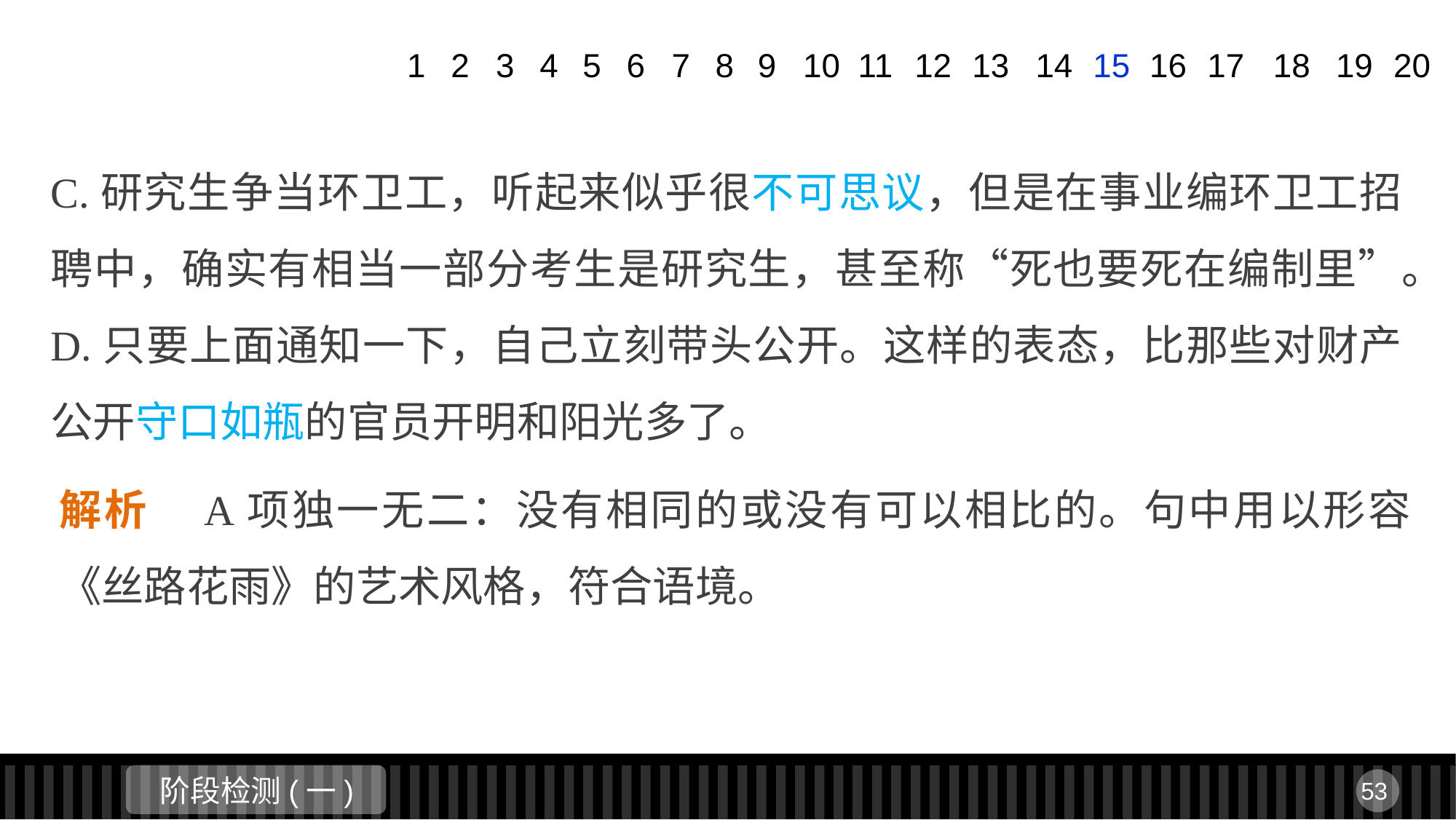

1
2
3
4
5
6
7
8
9
11
12
13
14
15
16
17
18
19
20
10
C.研究生争当环卫工，听起来似乎很不可思议，但是在事业编环卫工招聘中，确实有相当一部分考生是研究生，甚至称“死也要死在编制里”。
D.只要上面通知一下，自己立刻带头公开。这样的表态，比那些对财产公开守口如瓶的官员开明和阳光多了。
解析　A项独一无二：没有相同的或没有可以相比的。句中用以形容《丝路花雨》的艺术风格，符合语境。